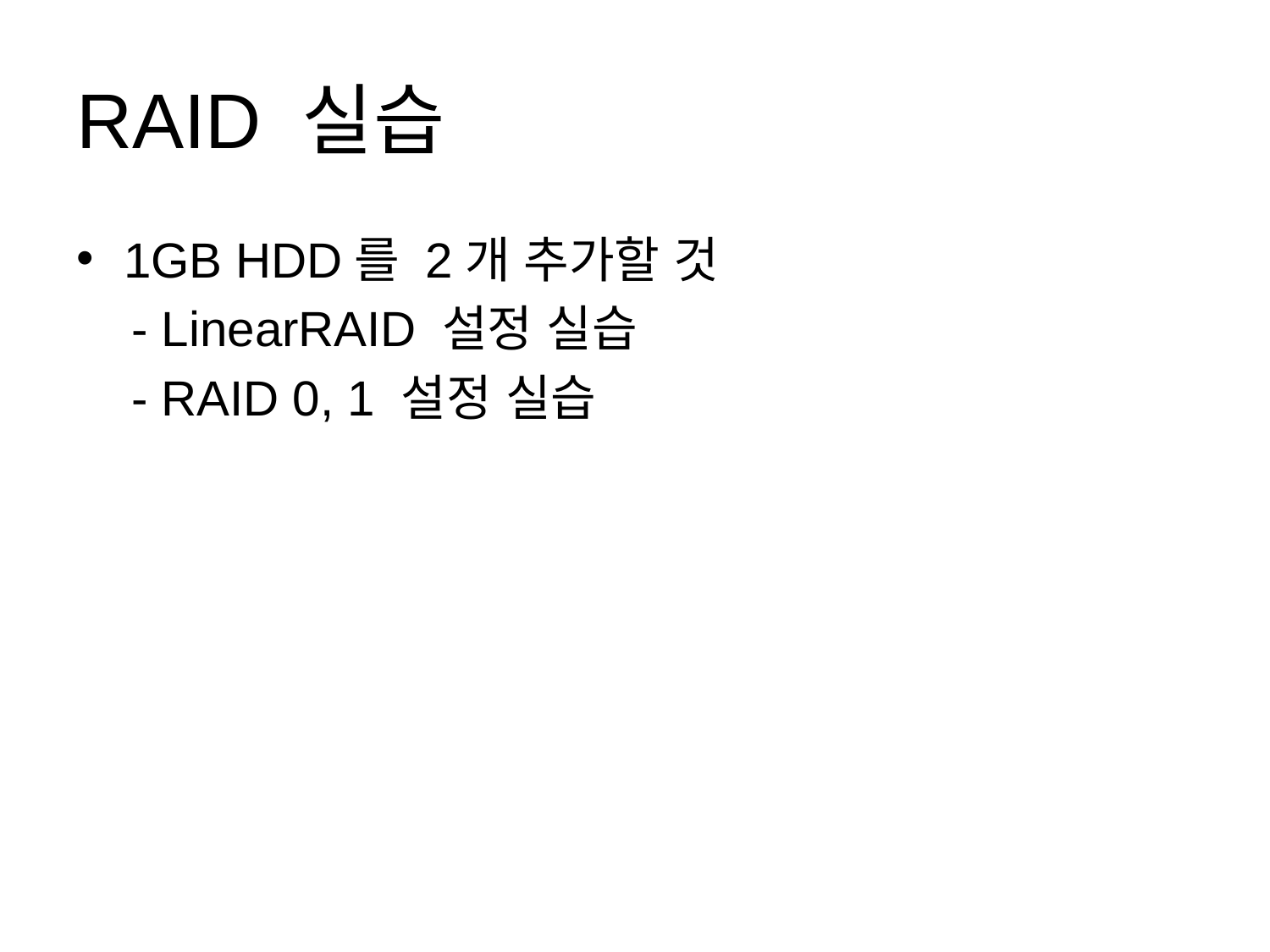

# RAID 실습
1GB HDD를 2개 추가할 것
    - LinearRAID 설정 실습
    - RAID 0, 1 설정 실습